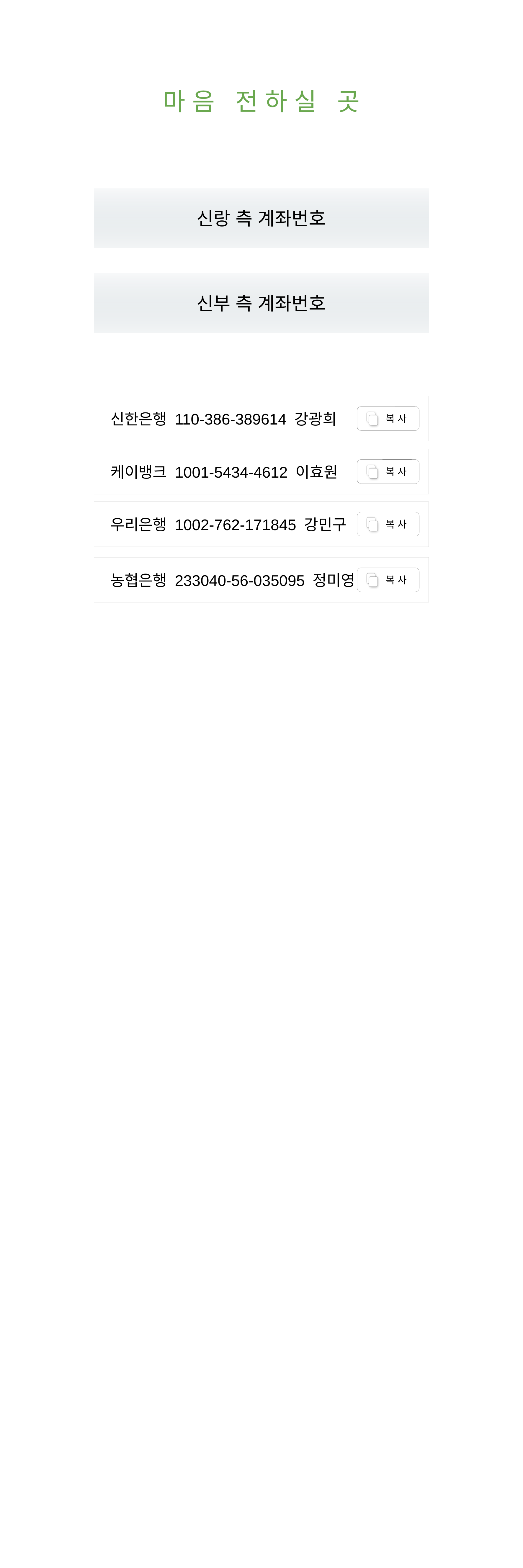

마 음   전 하 실   곳

신랑 측 계좌번호
신부 측 계좌번호
  신한은행 110-386-389614 강광희
복 사 .

  케이뱅크 1001-5434-4612 이효원
복 사 .

  우리은행 1002-762-171845 강민구
복 사 .

  농협은행 233040-56-035095 정미영
복 사 .